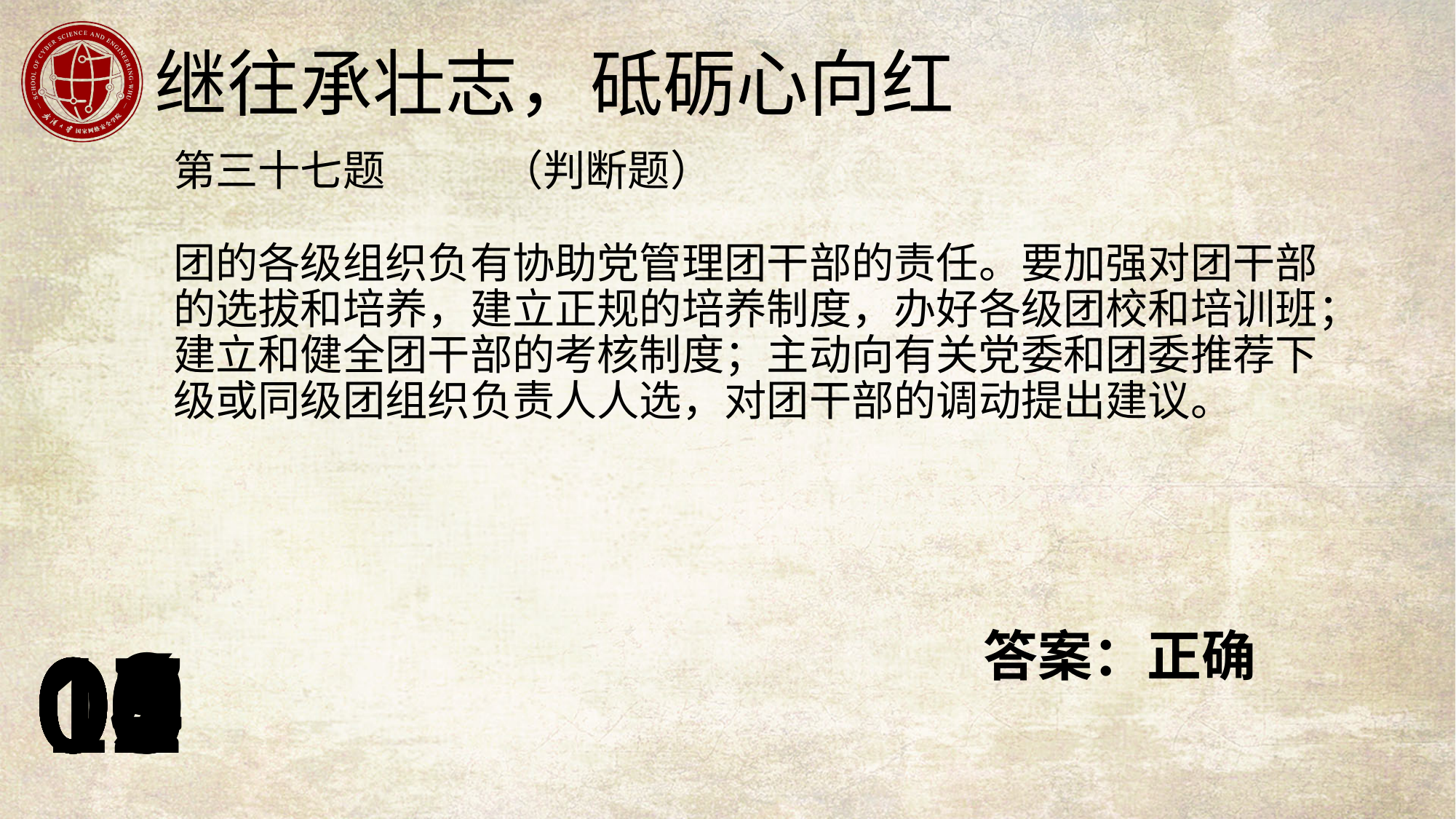

第三十七题		（判断题）

团的各级组织负有协助党管理团干部的责任。要加强对团干部的选拔和培养，建立正规的培养制度，办好各级团校和培训班；建立和健全团干部的考核制度；主动向有关党委和团委推荐下级或同级团组织负责人人选，对团干部的调动提出建议。
答案：正确